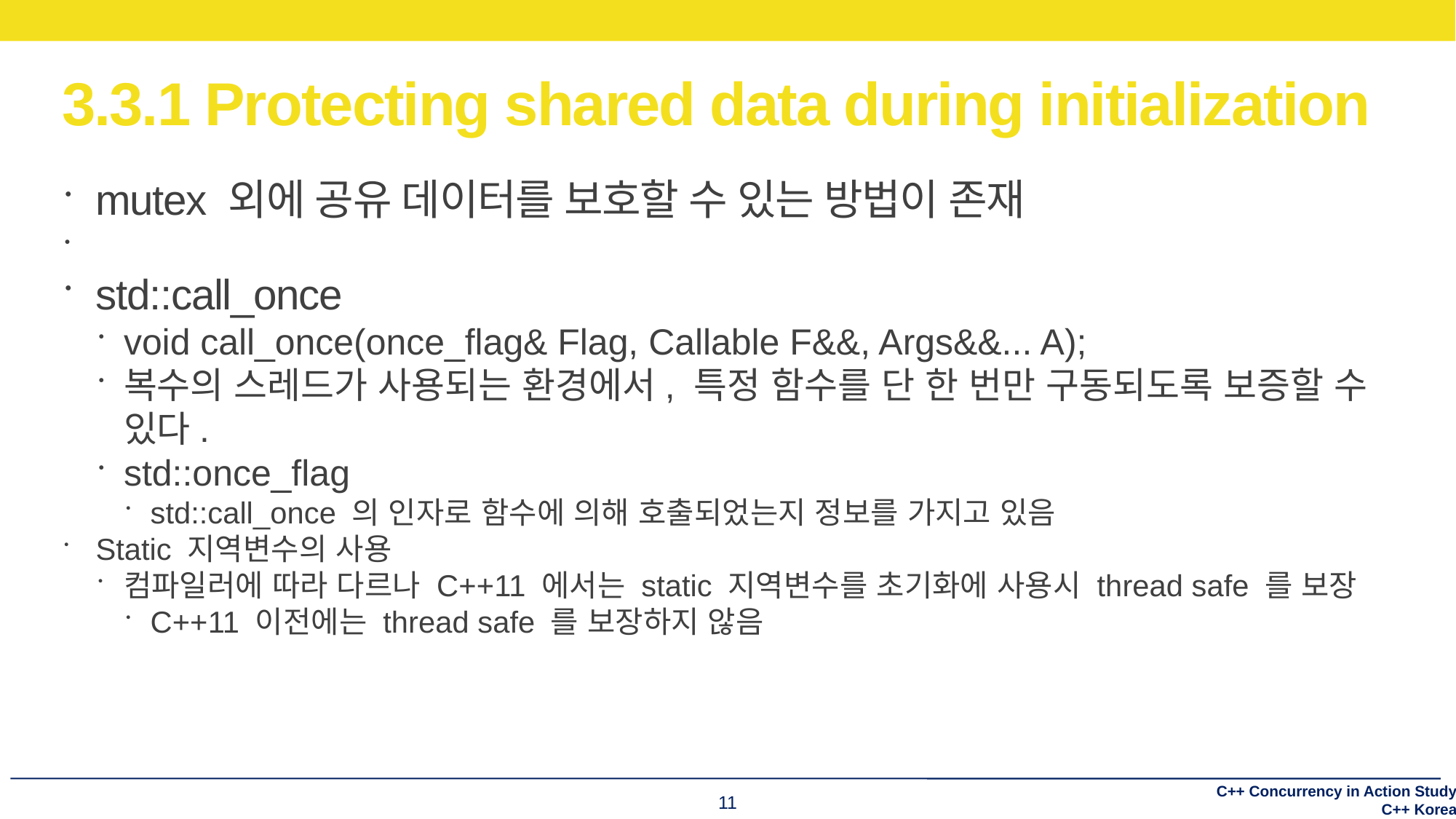

3.3.1 Protecting shared data during initialization
mutex 외에 공유 데이터를 보호할 수 있는 방법이 존재

std::call_once
void call_once(once_flag& Flag, Callable F&&, Args&&... A);
복수의 스레드가 사용되는 환경에서, 특정 함수를 단 한 번만 구동되도록 보증할 수 있다.
std::once_flag
std::call_once 의 인자로 함수에 의해 호출되었는지 정보를 가지고 있음
Static 지역변수의 사용
컴파일러에 따라 다르나 C++11 에서는 static 지역변수를 초기화에 사용시 thread safe 를 보장
C++11 이전에는 thread safe 를 보장하지 않음
11